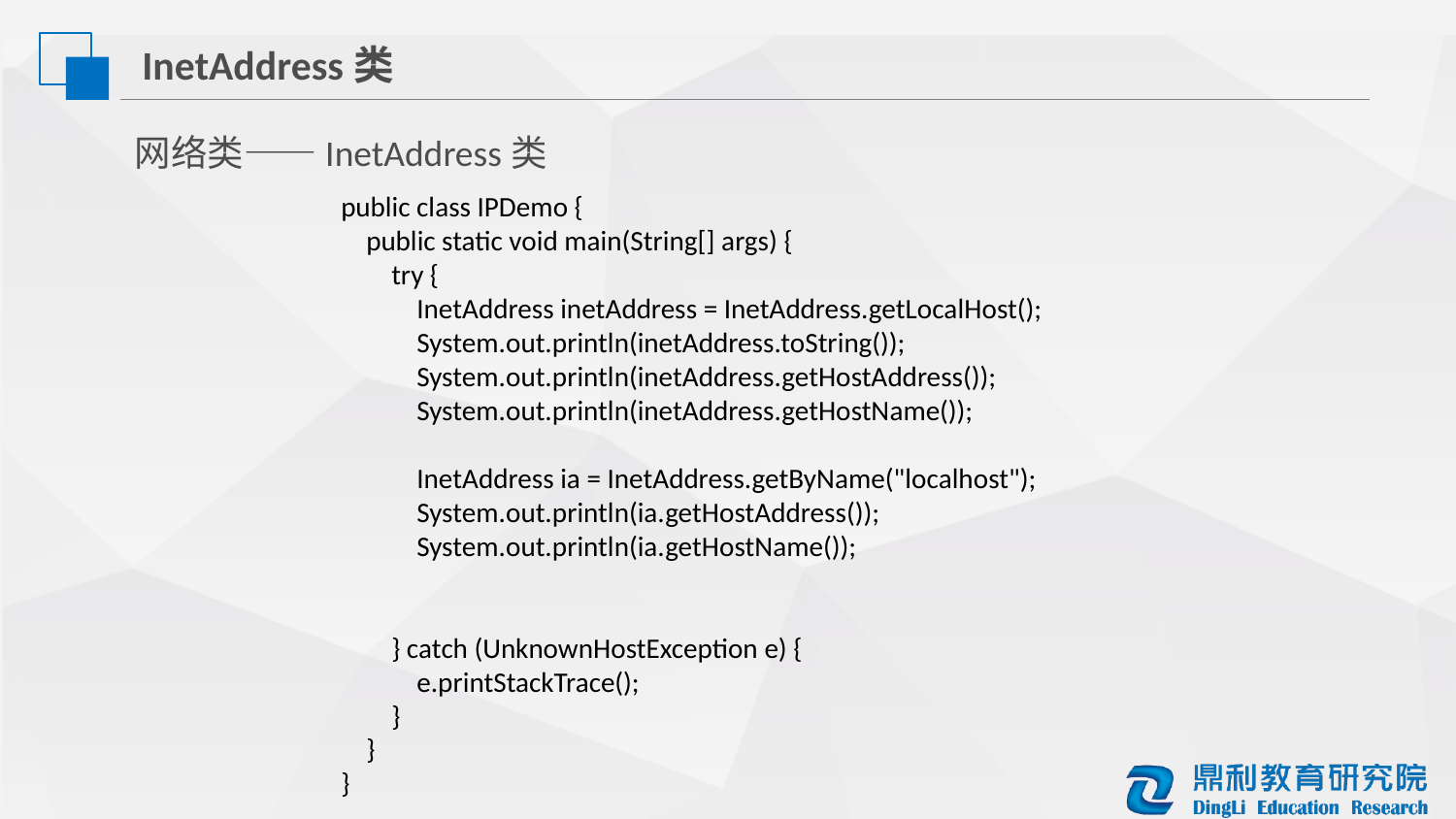

InetAddress类
网络类——InetAddress类
public class IPDemo {
    public static void main(String[] args) {
        try {
            InetAddress inetAddress = InetAddress.getLocalHost();
            System.out.println(inetAddress.toString());
            System.out.println(inetAddress.getHostAddress());
            System.out.println(inetAddress.getHostName());

            InetAddress ia = InetAddress.getByName("localhost");
            System.out.println(ia.getHostAddress());
            System.out.println(ia.getHostName());

        } catch (UnknownHostException e) {
            e.printStackTrace();
        }
    }
}